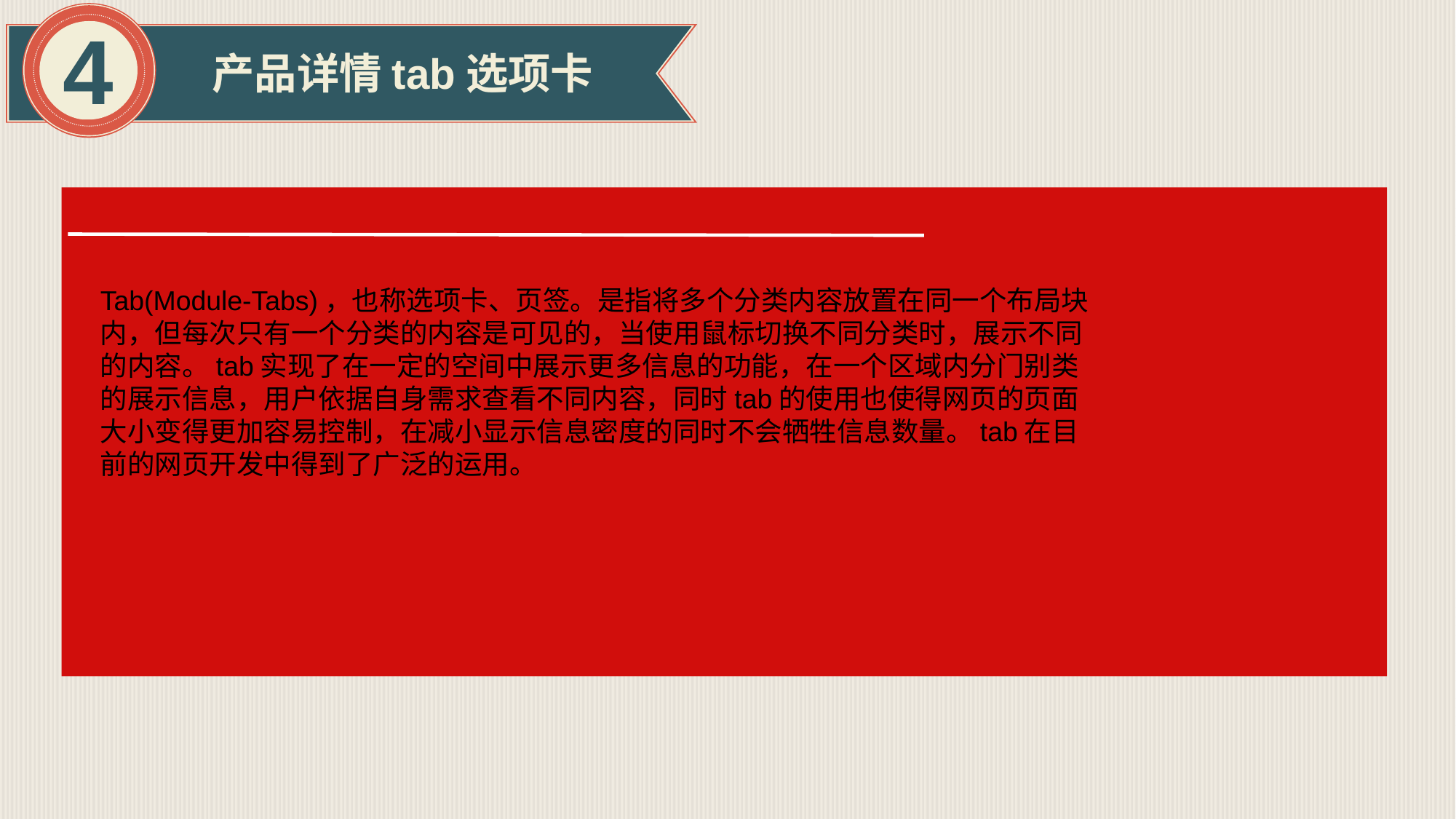

4

产品详情tab选项卡

Tab(Module-Tabs)，也称选项卡、页签。是指将多个分类内容放置在同一个布局块内，但每次只有一个分类的内容是可见的，当使用鼠标切换不同分类时，展示不同的内容。tab实现了在一定的空间中展示更多信息的功能，在一个区域内分门别类的展示信息，用户依据自身需求查看不同内容，同时tab的使用也使得网页的页面大小变得更加容易控制，在减小显示信息密度的同时不会牺牲信息数量。tab在目前的网页开发中得到了广泛的运用。